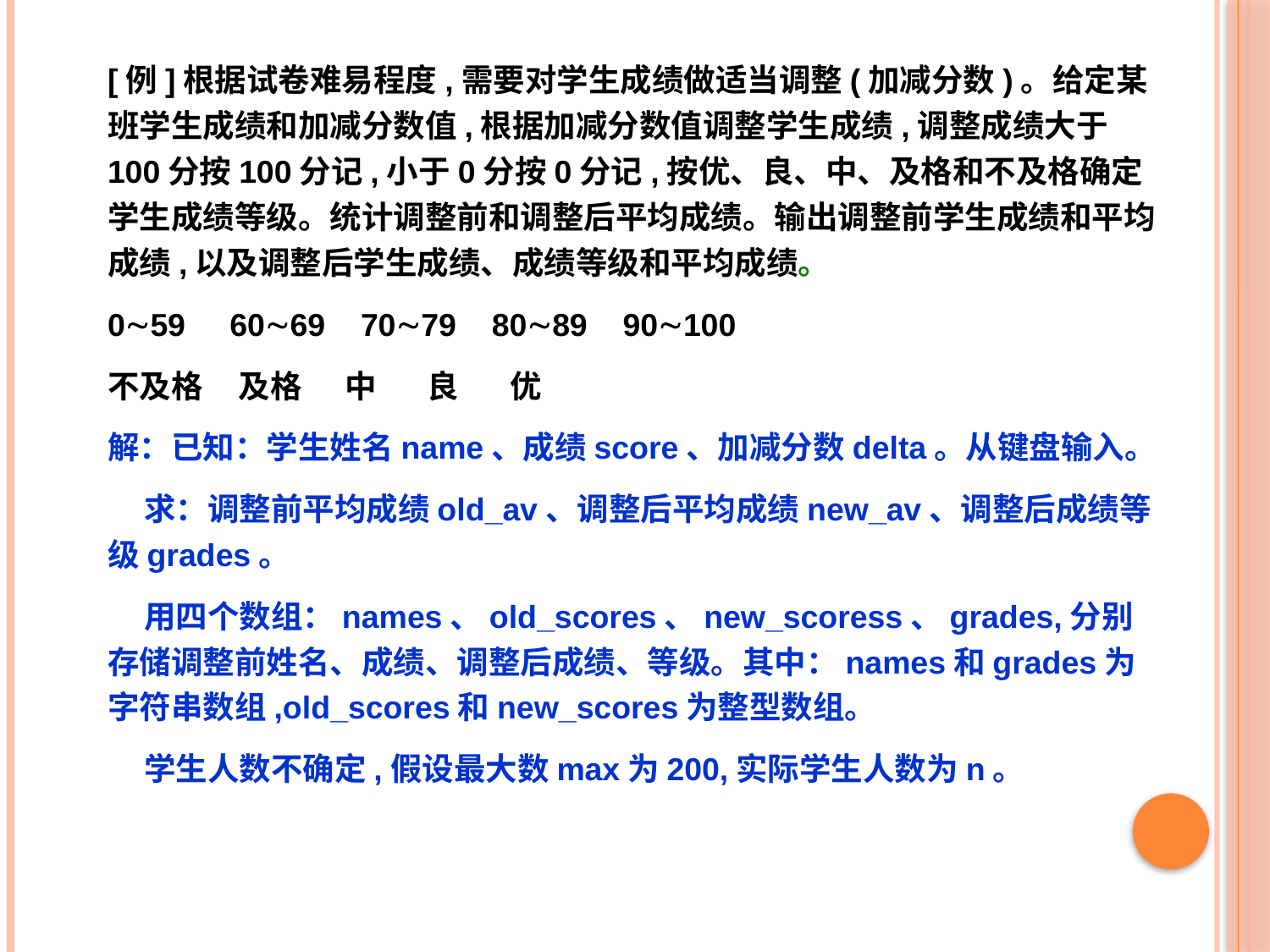

[例]根据试卷难易程度,需要对学生成绩做适当调整(加减分数)。给定某班学生成绩和加减分数值,根据加减分数值调整学生成绩,调整成绩大于100分按100分记,小于0分按0分记,按优、良、中、及格和不及格确定学生成绩等级。统计调整前和调整后平均成绩。输出调整前学生成绩和平均成绩,以及调整后学生成绩、成绩等级和平均成绩。
0∼59     60∼69    70∼79    80∼89    90∼100
不及格     及格      中       良       优
解：已知：学生姓名name、成绩score、加减分数delta。从键盘输入。
    求：调整前平均成绩old_av、调整后平均成绩new_av、调整后成绩等级grades。
    用四个数组：names、old_scores、new_scoress、grades,分别存储调整前姓名、成绩、调整后成绩、等级。其中：names和grades为字符串数组,old_scores和new_scores为整型数组。
    学生人数不确定,假设最大数max为200,实际学生人数为n。